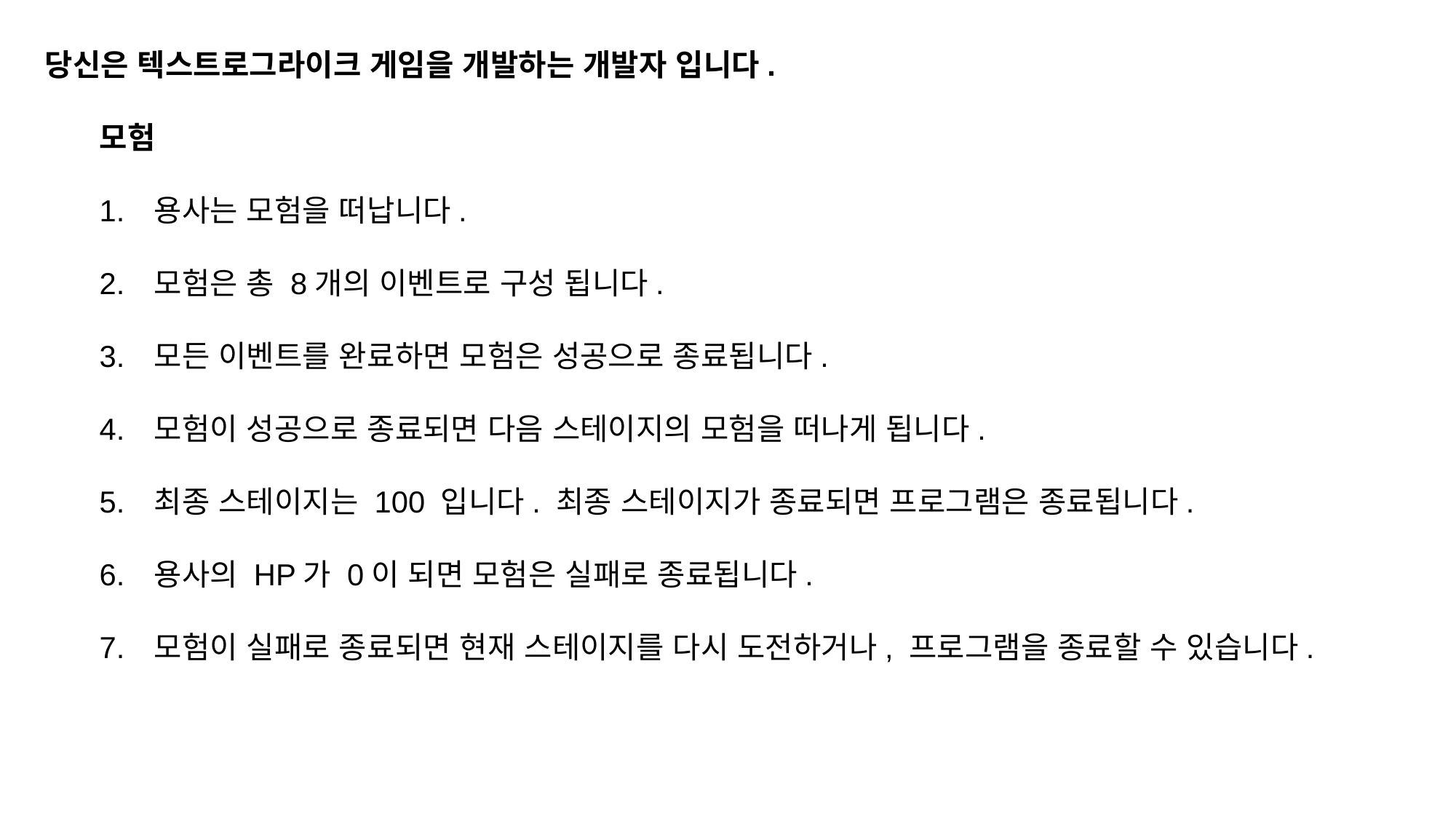

당신은 텍스트로그라이크 게임을 개발하는 개발자 입니다.

모험

용사는 모험을 떠납니다.

모험은 총 8개의 이벤트로 구성 됩니다.

모든 이벤트를 완료하면 모험은 성공으로 종료됩니다.

모험이 성공으로 종료되면 다음 스테이지의 모험을 떠나게 됩니다.

최종 스테이지는 100 입니다. 최종 스테이지가 종료되면 프로그램은 종료됩니다.

용사의 HP가 0이 되면 모험은 실패로 종료됩니다.

모험이 실패로 종료되면 현재 스테이지를 다시 도전하거나, 프로그램을 종료할 수 있습니다.